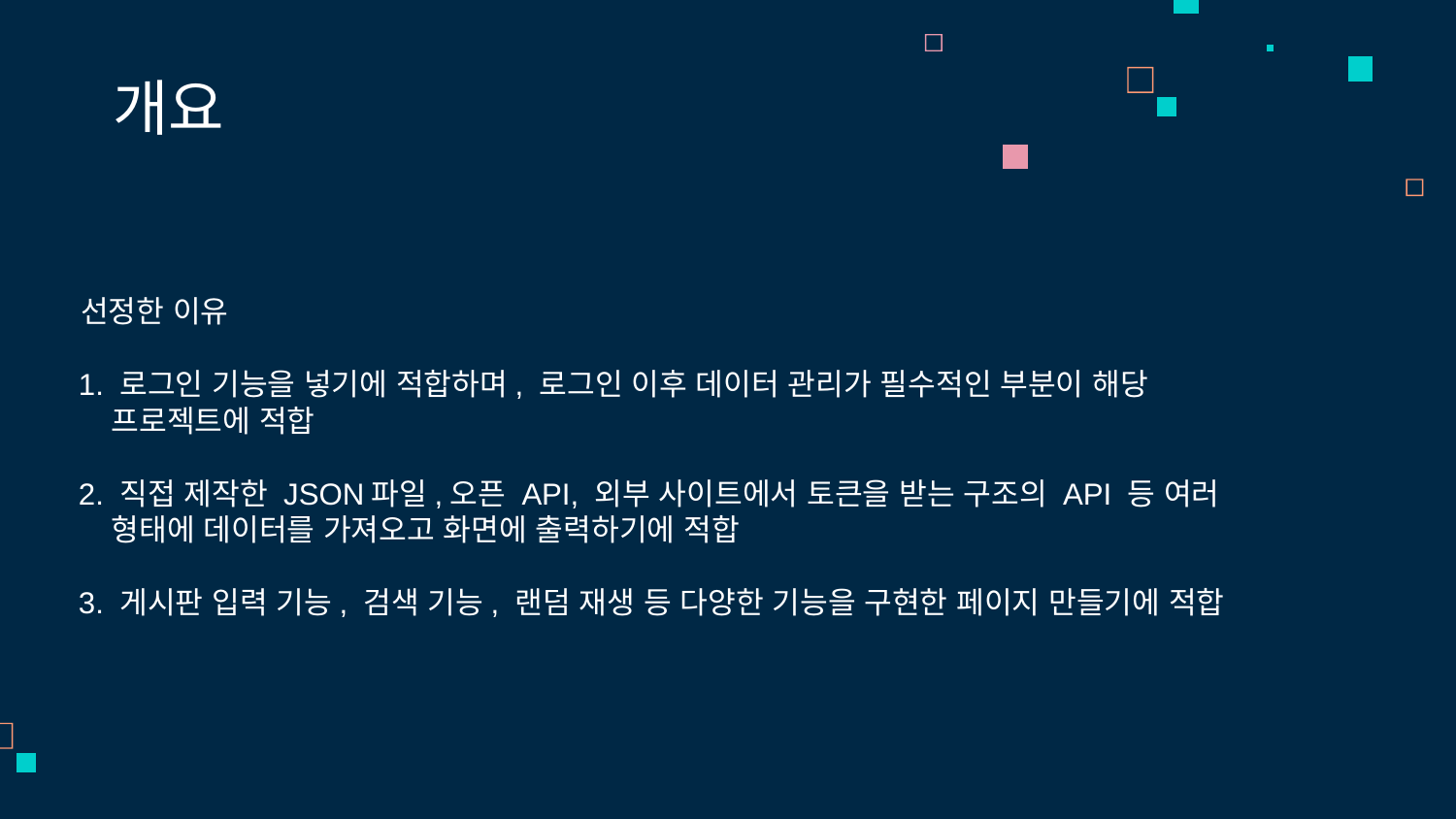

# 개요

   선정한 이유

   1. 로그인 기능을 넣기에 적합하며, 로그인 이후 데이터 관리가 필수적인 부분이 해당
      프로젝트에 적합

   2. 직접 제작한 JSON파일,오픈 API, 외부 사이트에서 토큰을 받는 구조의 API 등 여러
      형태에 데이터를 가져오고 화면에 출력하기에 적합

   3. 게시판 입력 기능, 검색 기능, 랜덤 재생 등 다양한 기능을 구현한 페이지 만들기에 적합